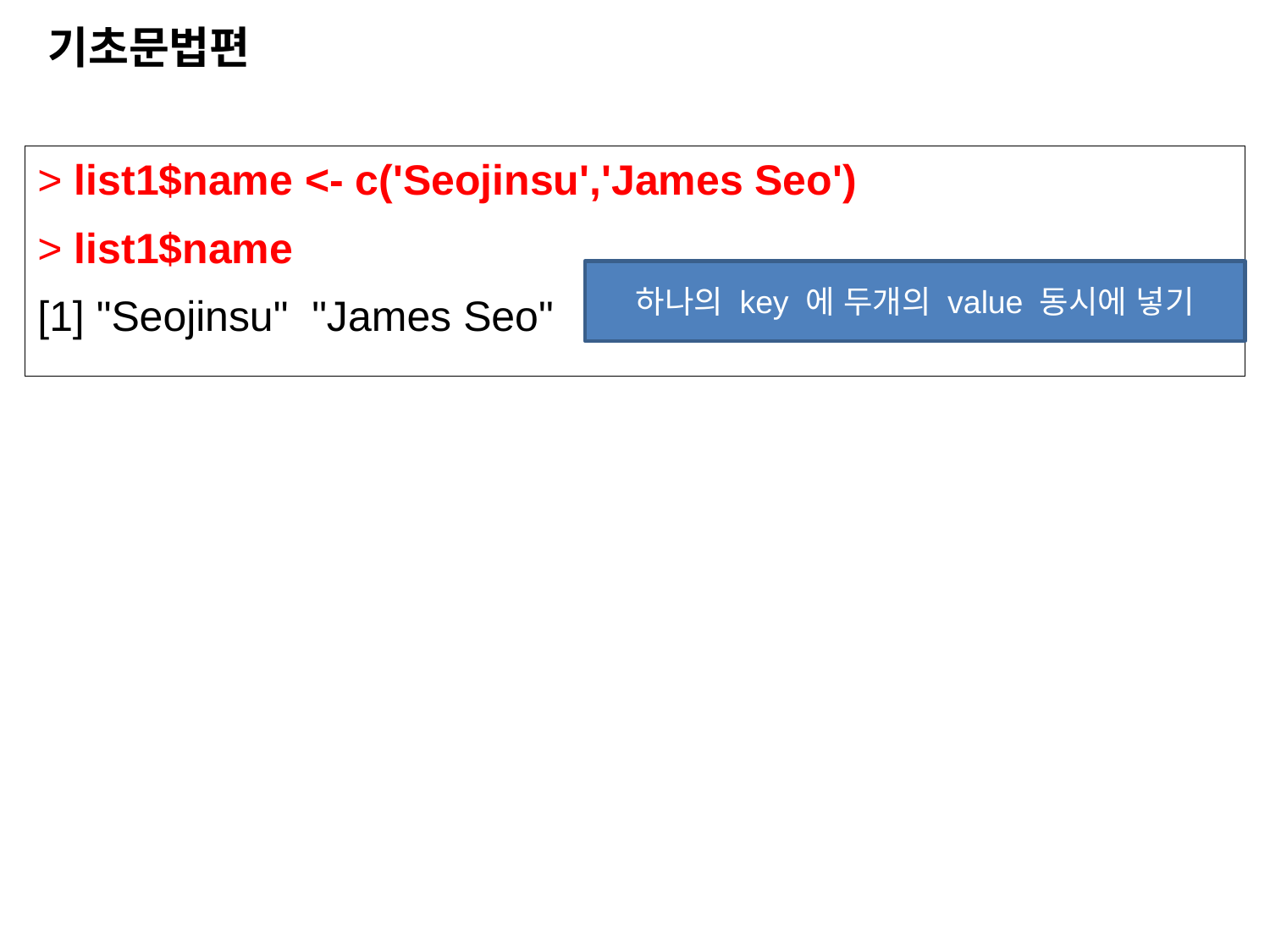

기초문법편
> list1$name <- c('Seojinsu','James Seo')
> list1$name
[1] "Seojinsu"  "James Seo"
하나의 key 에 두개의 value 동시에 넣기